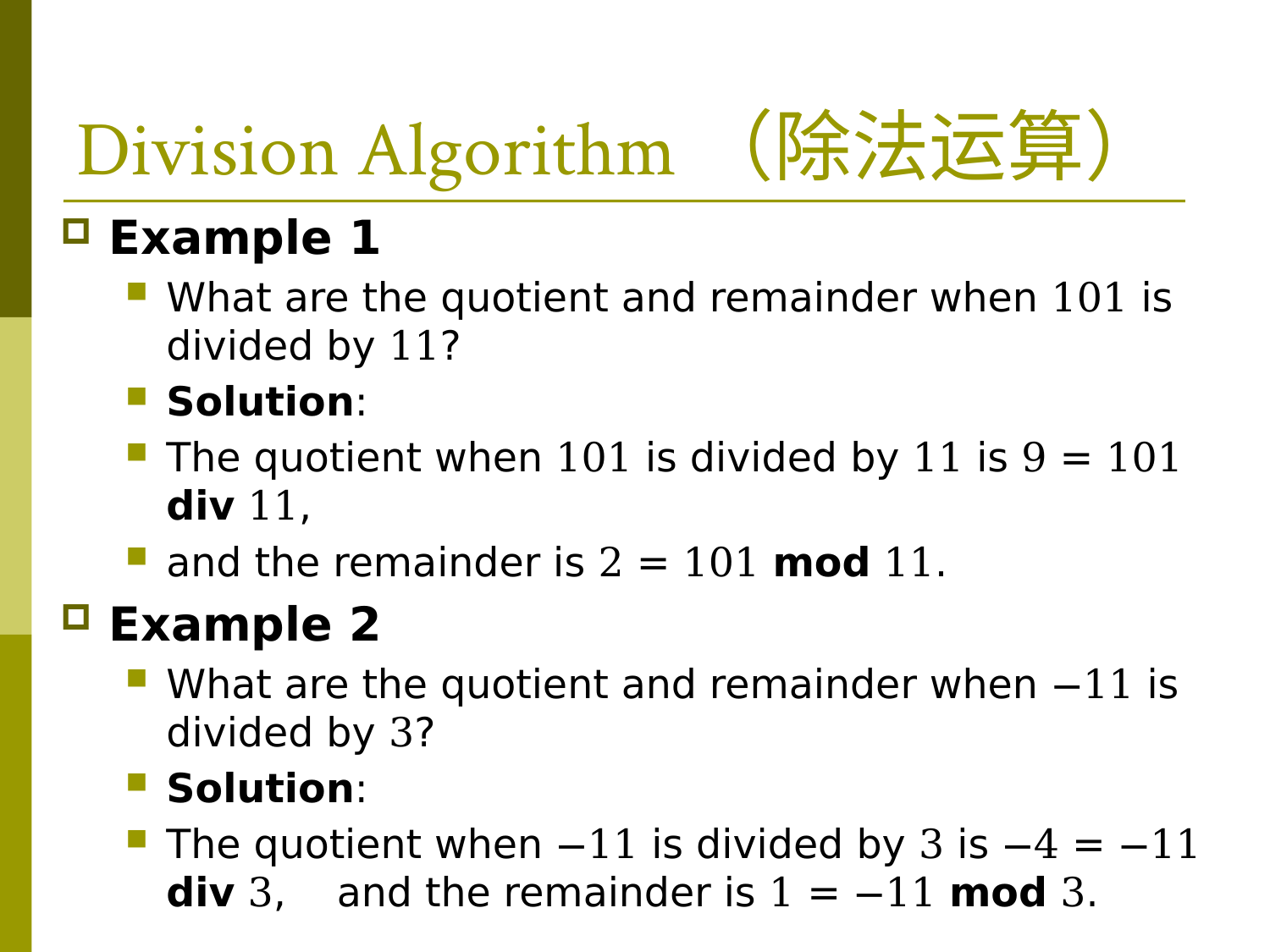

# Division Algorithm（除法运算）
Example 1
What are the quotient and remainder when 101 is divided by 11?
Solution:
The quotient when 101 is divided by 11 is 9 = 101 div 11,
and the remainder is 2 = 101 mod 11.
Example 2
What are the quotient and remainder when −11 is divided by 3?
Solution:
The quotient when −11 is divided by 3 is −4 = −11 div 3,    and the remainder is 1 = −11 mod 3.